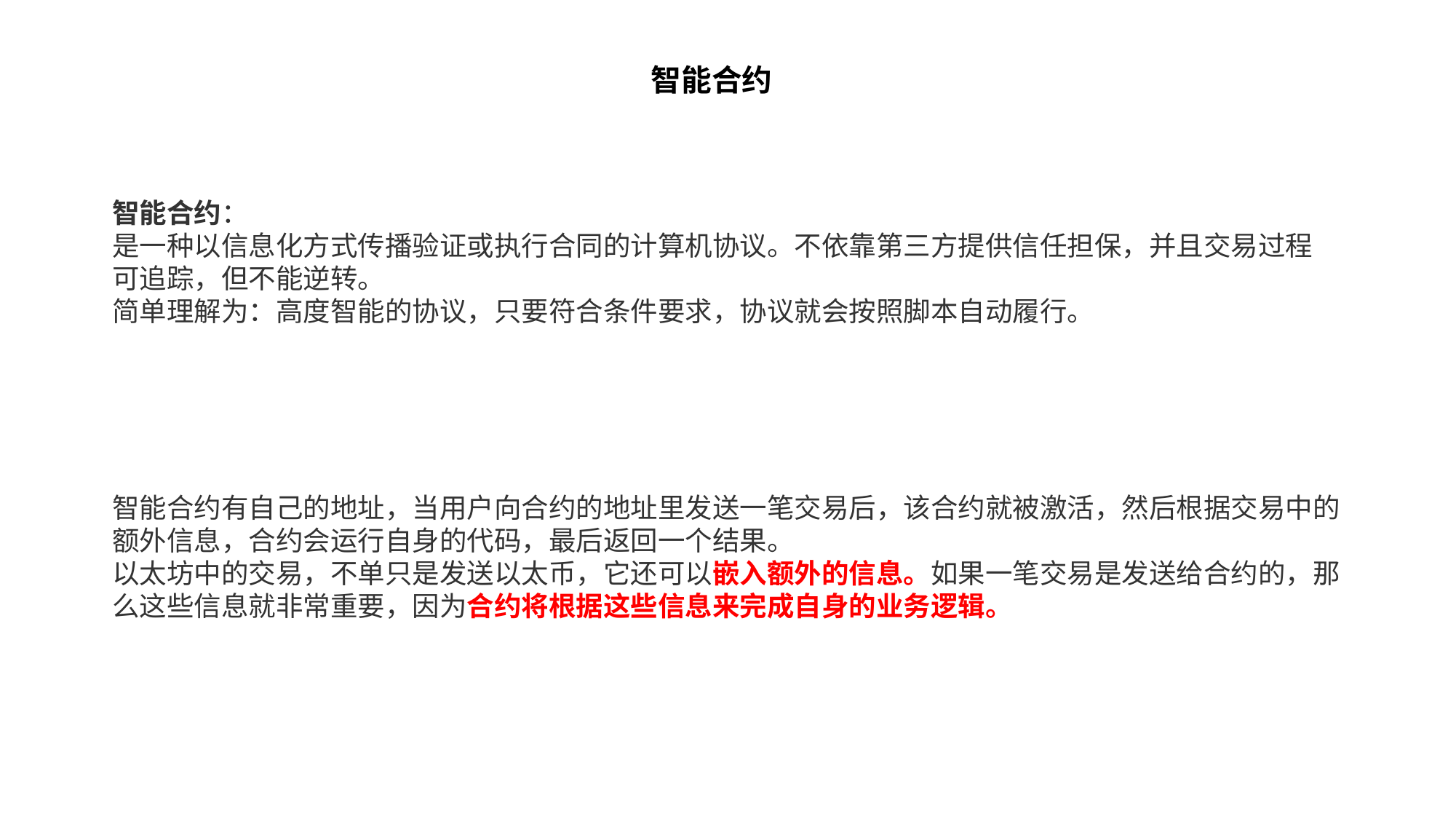

智能合约
智能合约：
是一种以信息化方式传播验证或执行合同的计算机协议。不依靠第三方提供信任担保，并且交易过程可追踪，但不能逆转。
简单理解为：高度智能的协议，只要符合条件要求，协议就会按照脚本自动履行。
智能合约有自己的地址，当用户向合约的地址里发送一笔交易后，该合约就被激活，然后根据交易中的额外信息，合约会运行自身的代码，最后返回一个结果。
以太坊中的交易，不单只是发送以太币，它还可以嵌入额外的信息。如果一笔交易是发送给合约的，那么这些信息就非常重要，因为合约将根据这些信息来完成自身的业务逻辑。